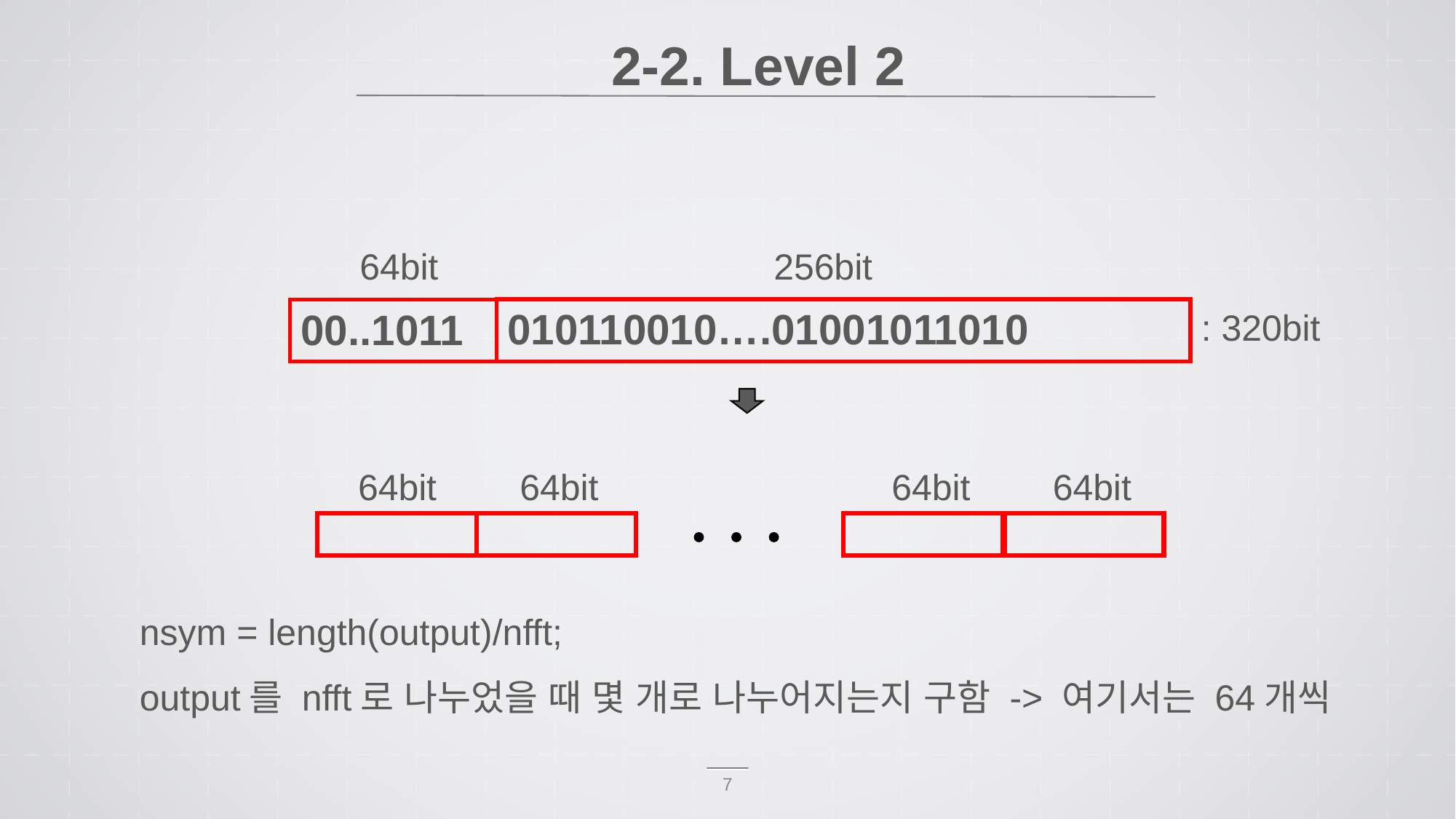

2-2. Level 2
256bit
64bit
: 320bit
| 010110010….01001011010 |
| --- |
| 00..1011 |
| --- |

64bit
64bit
64bit
64bit

nsym = length(output)/nfft;
output를 nfft로 나누었을 때 몇 개로 나누어지는지 구함 -> 여기서는 64개씩
7